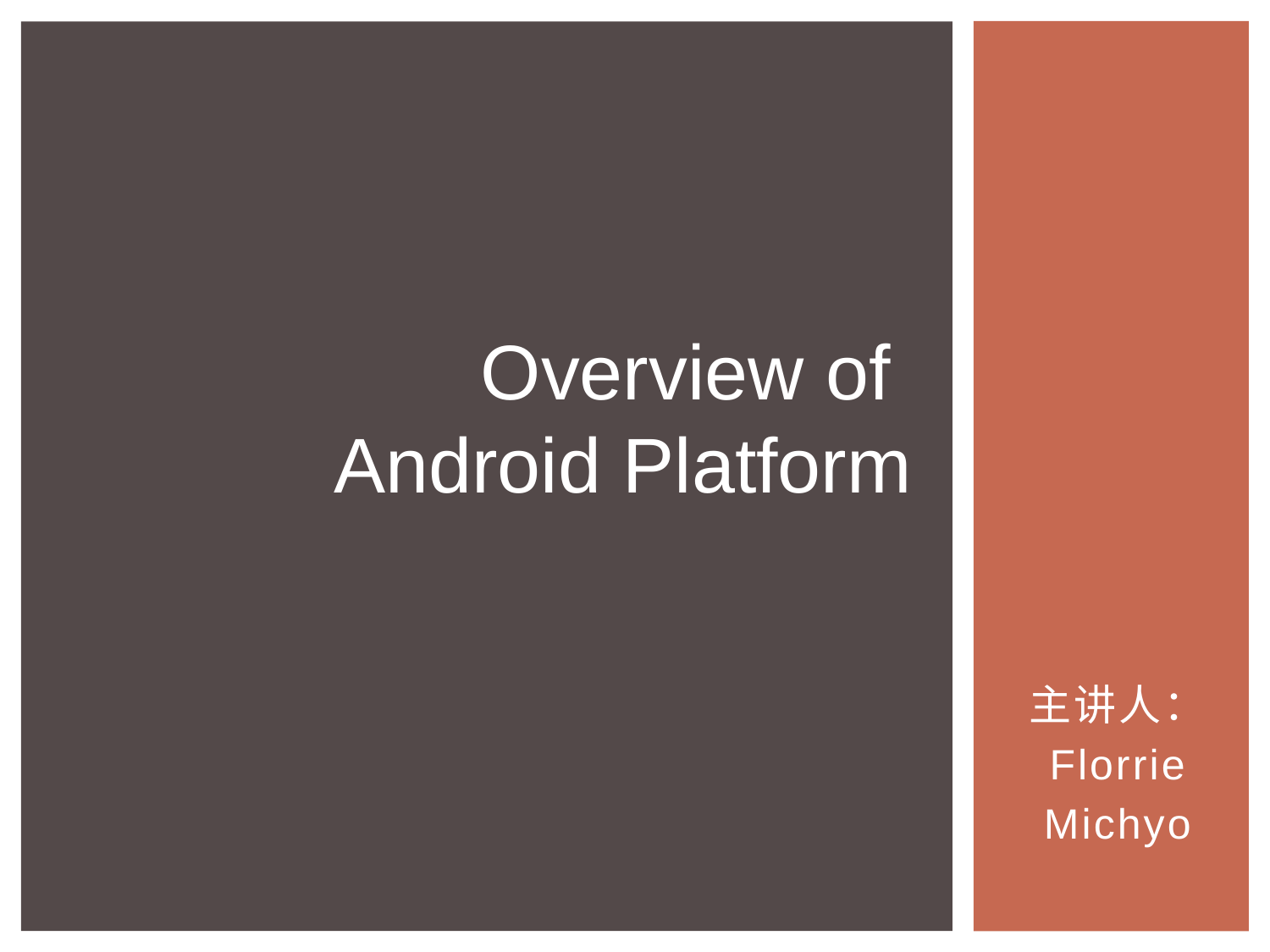

Overview of
Android Platform
主讲人：
Florrie
Michyo